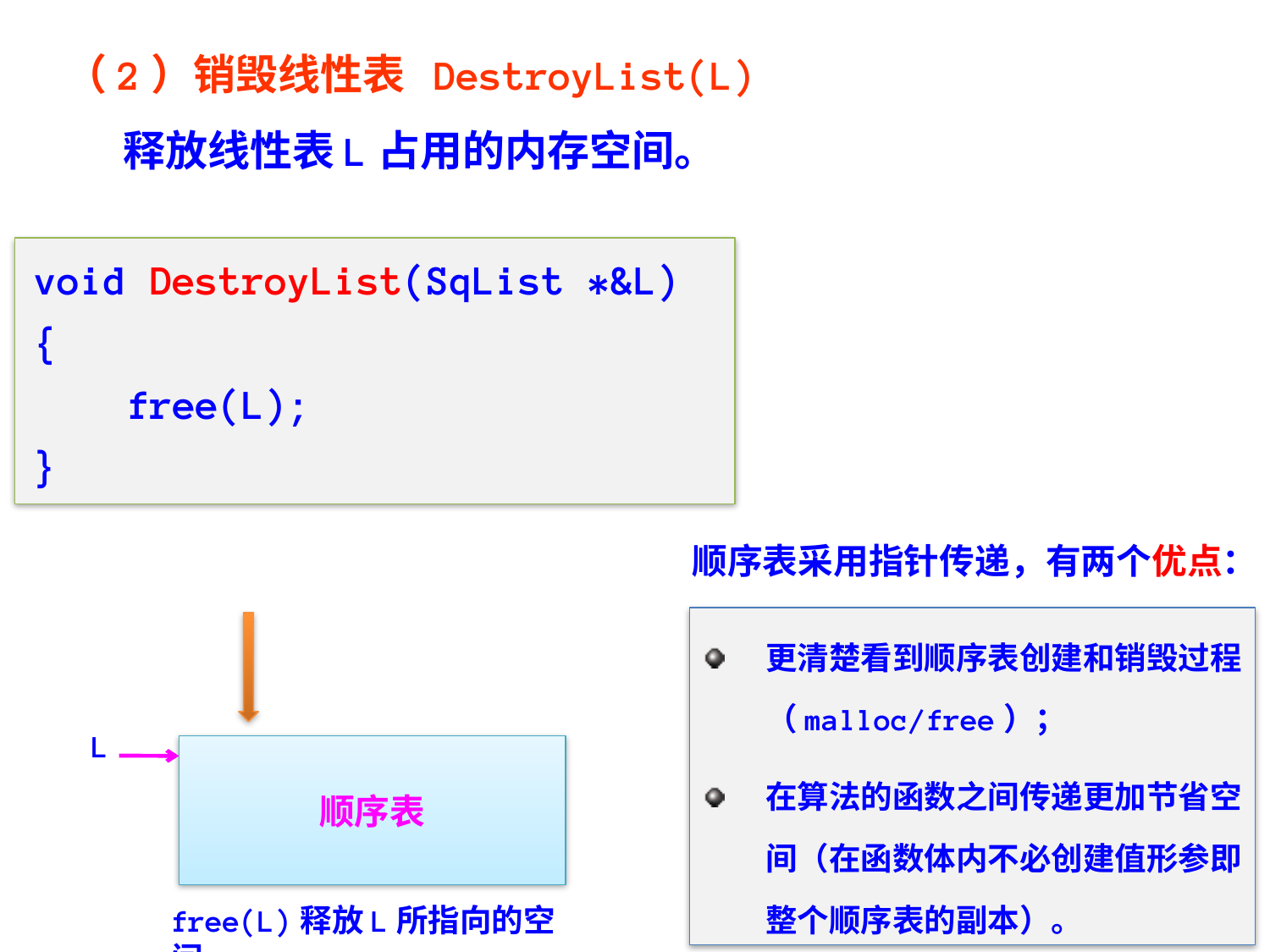

（2）销毁线性表  DestroyList(L)
     释放线性表L占用的内存空间。
void DestroyList(SqList *&L)
{
    free(L);
}
顺序表采用指针传递，有两个优点：
更清楚看到顺序表创建和销毁过程（malloc/free）；
在算法的函数之间传递更加节省空间（在函数体内不必创建值形参即整个顺序表的副本）。

L
顺序表
free(L)释放L所指向的空间